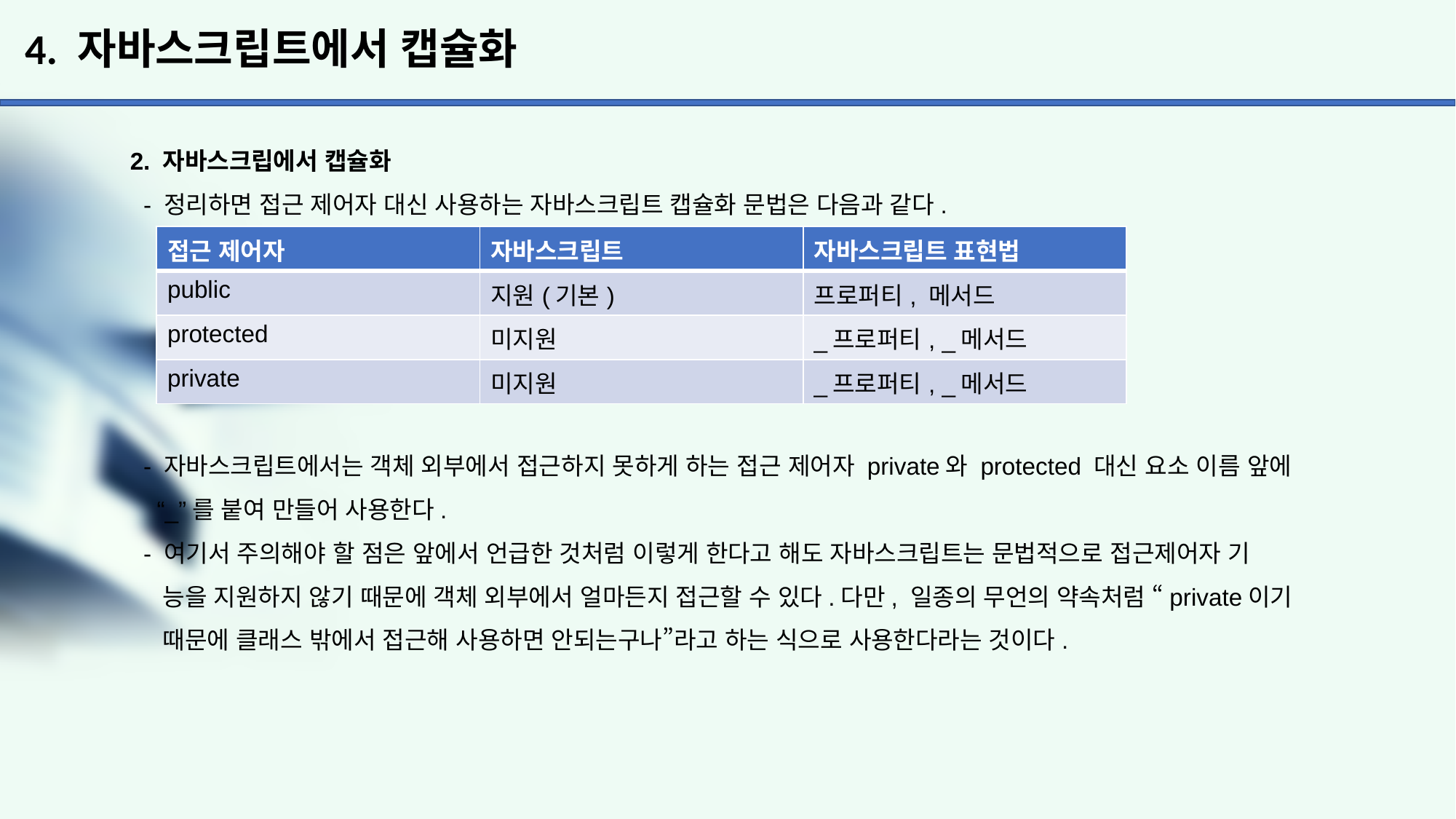

# 4. 자바스크립트에서 캡슐화
2. 자바스크립에서 캡슐화
  - 정리하면 접근 제어자 대신 사용하는 자바스크립트 캡슐화 문법은 다음과 같다.

  - 자바스크립트에서는 객체 외부에서 접근하지 못하게 하는 접근 제어자 private와 protected 대신 요소 이름 앞에
    “_”를 붙여 만들어 사용한다.
  - 여기서 주의해야 할 점은 앞에서 언급한 것처럼 이렇게 한다고 해도 자바스크립트는 문법적으로 접근제어자 기
    능을 지원하지 않기 때문에 객체 외부에서 얼마든지 접근할 수 있다.다만, 일종의 무언의 약속처럼 “private이기
    때문에 클래스 밖에서 접근해 사용하면 안되는구나”라고 하는 식으로 사용한다라는 것이다.
| 접근 제어자 | 자바스크립트 | 자바스크립트 표현법 |
| --- | --- | --- |
| public | 지원(기본) | 프로퍼티, 메서드 |
| protected | 미지원 | \_프로퍼티, \_메서드 |
| private | 미지원 | \_프로퍼티, \_메서드 |